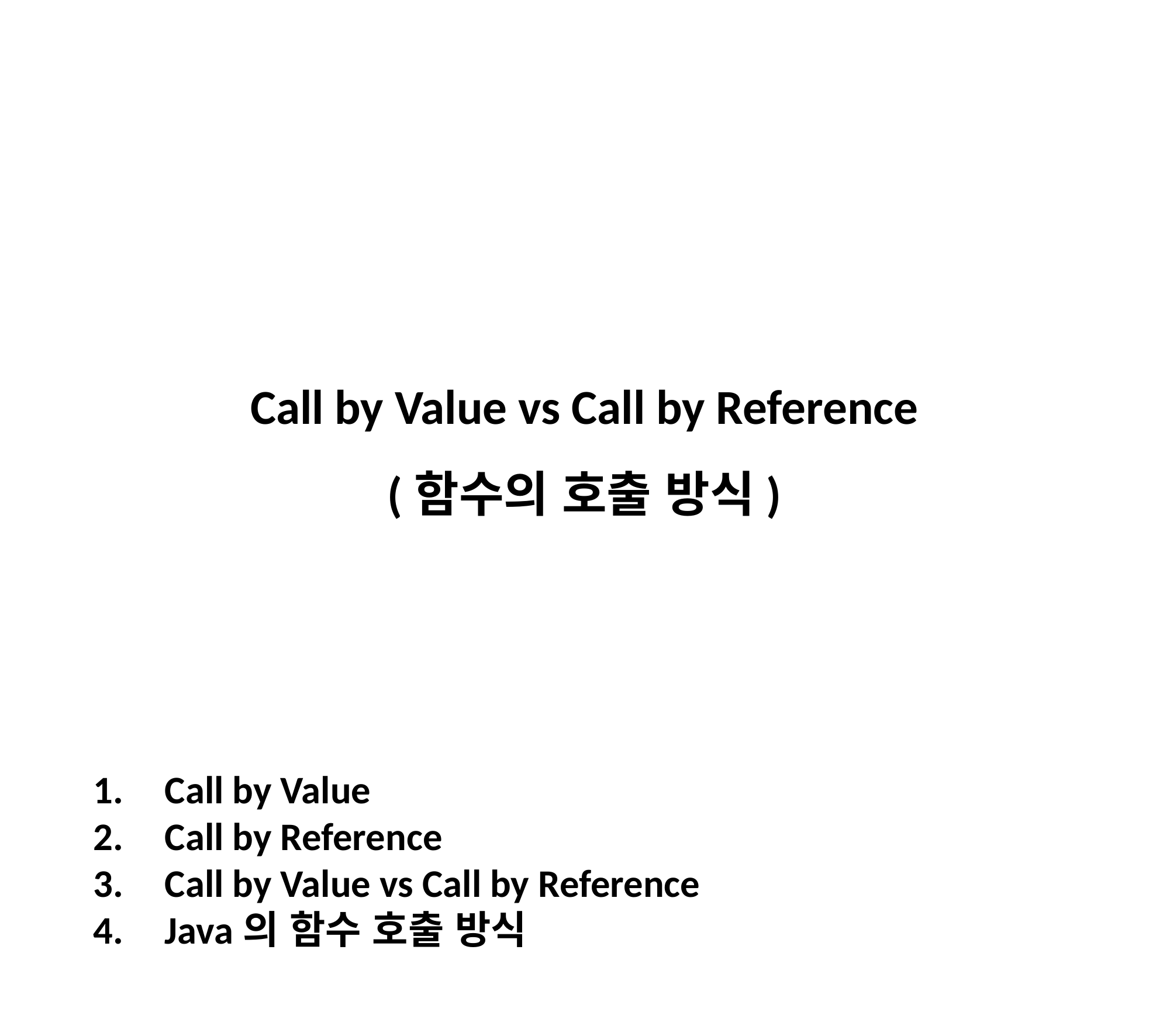

Call by Value vs Call by Reference
(함수의 호출 방식)
Call by Value
Call by Reference
Call by Value vs Call by Reference
Java의 함수 호출 방식